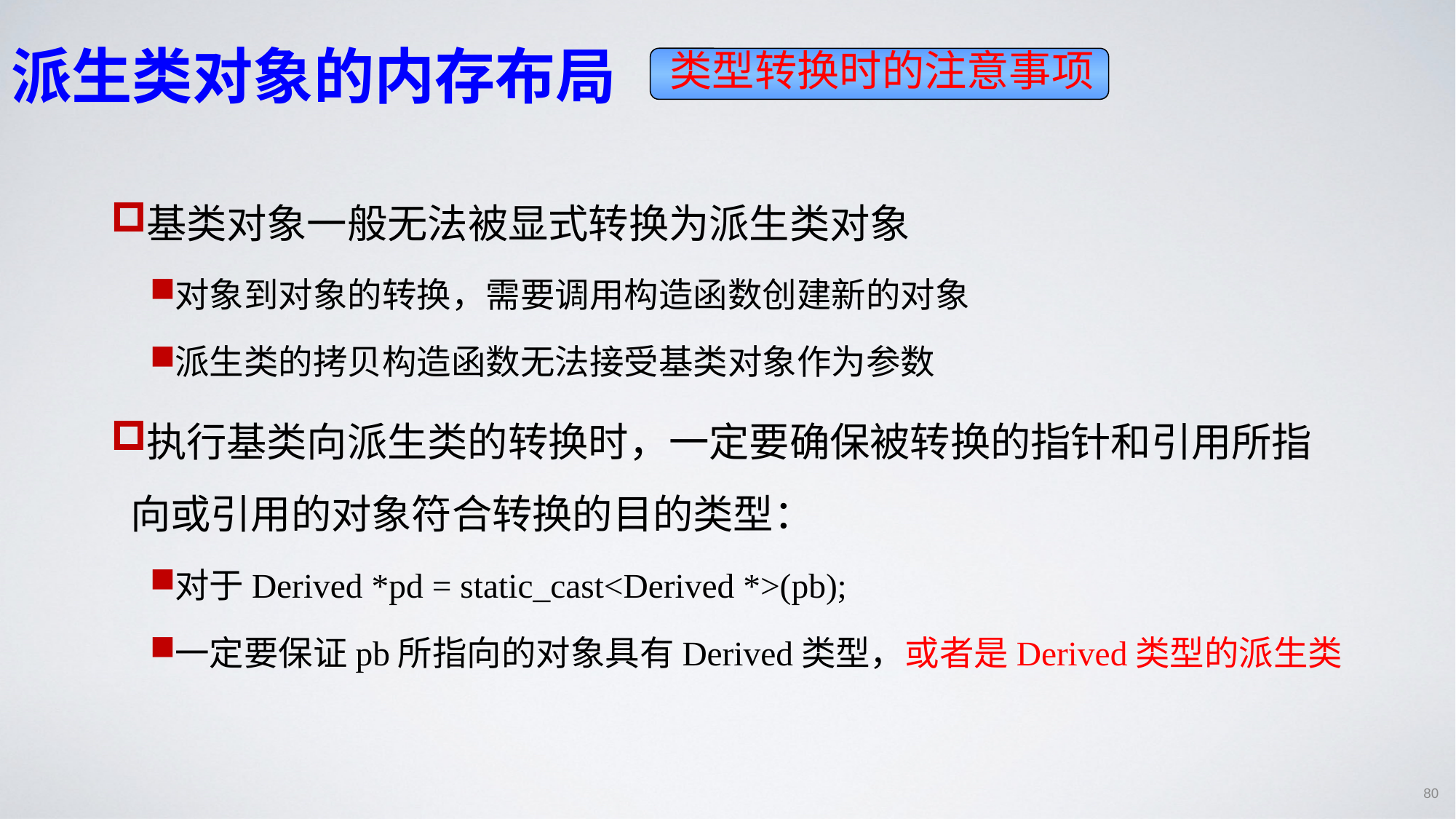

# 派生类对象的内存布局
类型转换时的注意事项

基类对象一般无法被显式转换为派生类对象
对象到对象的转换，需要调用构造函数创建新的对象
派生类的拷贝构造函数无法接受基类对象作为参数
执行基类向派生类的转换时，一定要确保被转换的指针和引用所指向或引用的对象符合转换的目的类型：
对于Derived *pd = static_cast<Derived *>(pb);
一定要保证pb所指向的对象具有Derived类型，或者是Derived类型的派生类
80